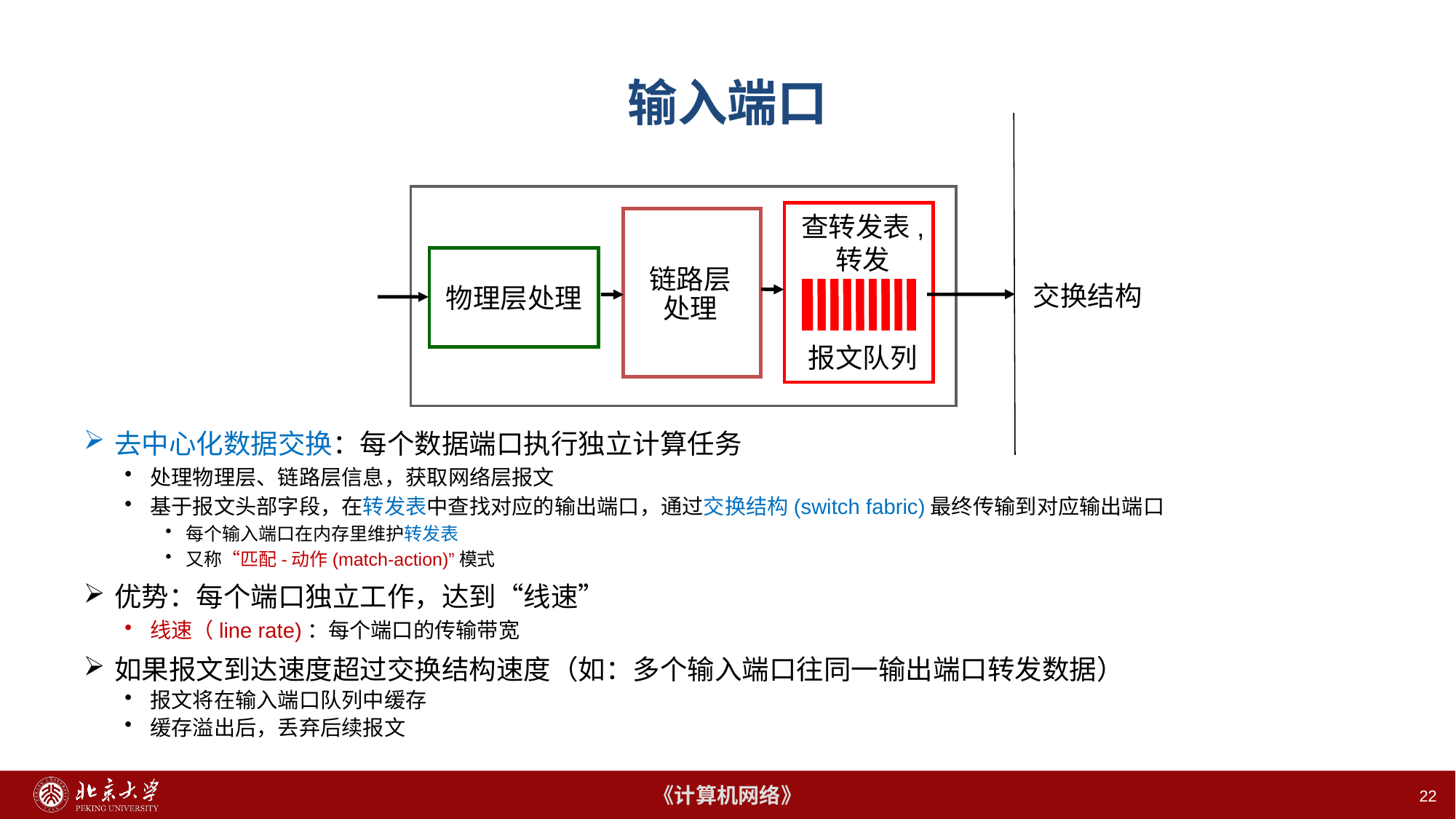

# 输入端口

查转发表,
转发

报文队列

链路层
处理
交换结构
物理层处理

去中心化数据交换：每个数据端口执行独立计算任务
处理物理层、链路层信息，获取网络层报文
基于报文头部字段，在转发表中查找对应的输出端口，通过交换结构(switch fabric)最终传输到对应输出端口
每个输入端口在内存里维护转发表
又称“匹配-动作(match-action)”模式
优势：每个端口独立工作，达到“线速”
线速（line rate)：每个端口的传输带宽
如果报文到达速度超过交换结构速度（如：多个输入端口往同一输出端口转发数据）
报文将在输入端口队列中缓存
缓存溢出后，丢弃后续报文
22